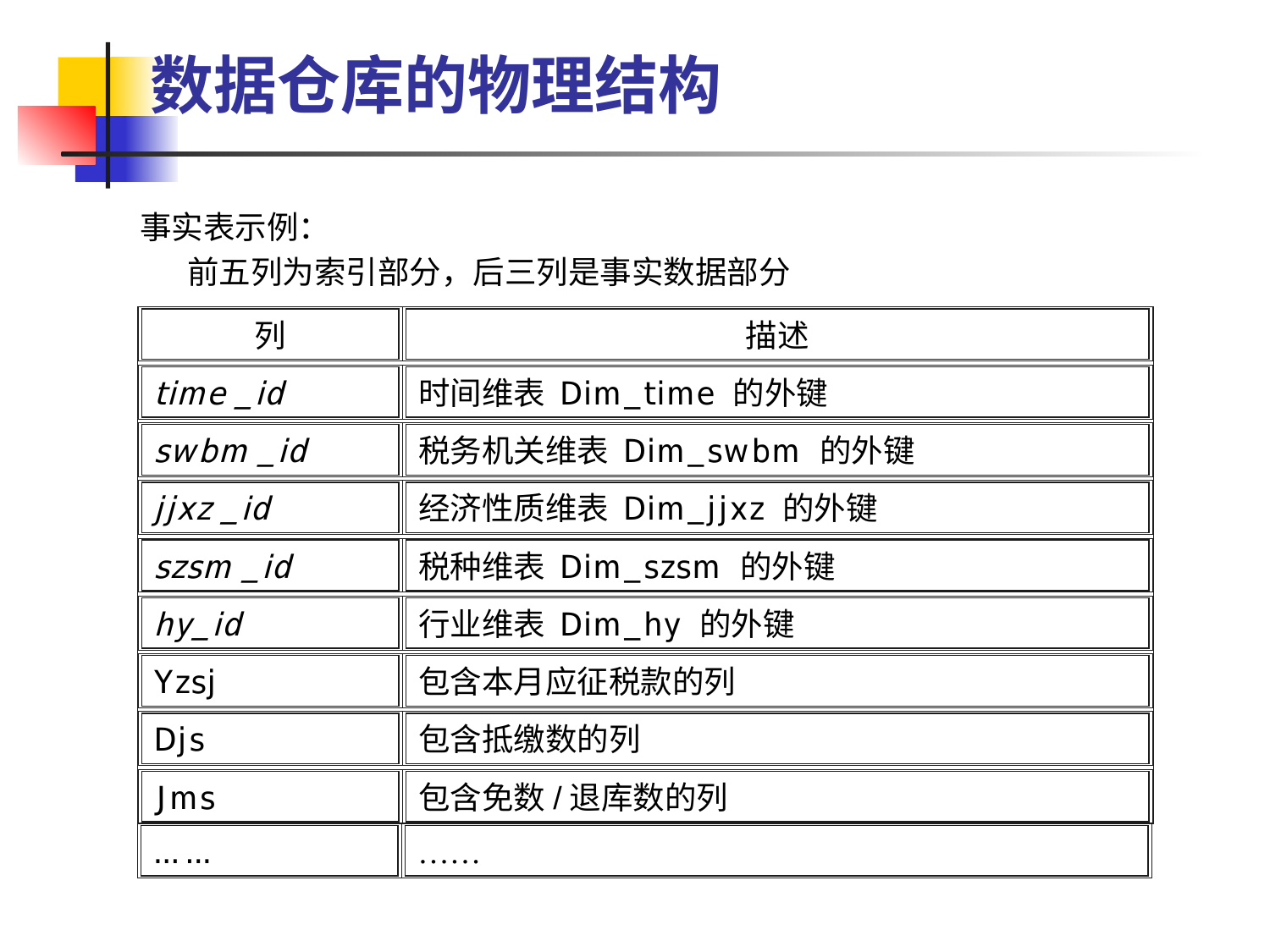

# 数据仓库的物理结构
事实表示例：
	前五列为索引部分，后三列是事实数据部分

列

描述

time _id

时间维表 Dim_time 的外键

swbm _id

税务机关维表 Dim_swbm 的外键

jjxz _id

经济性质维表 Dim_jjxz 的外键

szsm _id

税种维表 Dim_szsm 的外键

hy_id

行业维表 Dim_hy 的外键

Yzsj

包含本月应征税款的列

Djs

包含抵缴数的列

Jms

包含免数/退库数的列

……

……